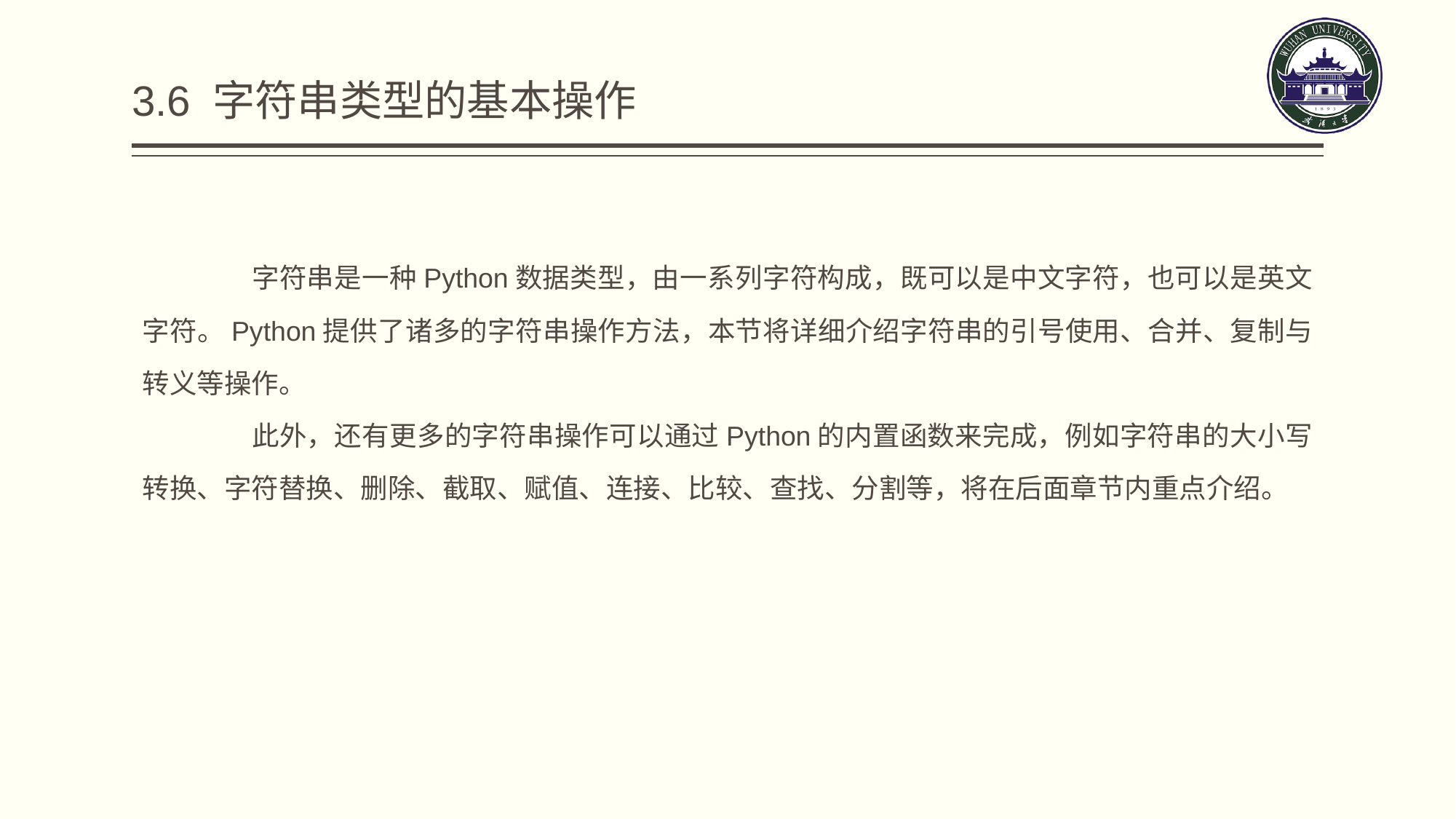

3.6 字符串类型的基本操作
	字符串是一种Python数据类型，由一系列字符构成，既可以是中文字符，也可以是英文字符。Python提供了诸多的字符串操作方法，本节将详细介绍字符串的引号使用、合并、复制与转义等操作。
	此外，还有更多的字符串操作可以通过Python的内置函数来完成，例如字符串的大小写转换、字符替换、删除、截取、赋值、连接、比较、查找、分割等，将在后面章节内重点介绍。